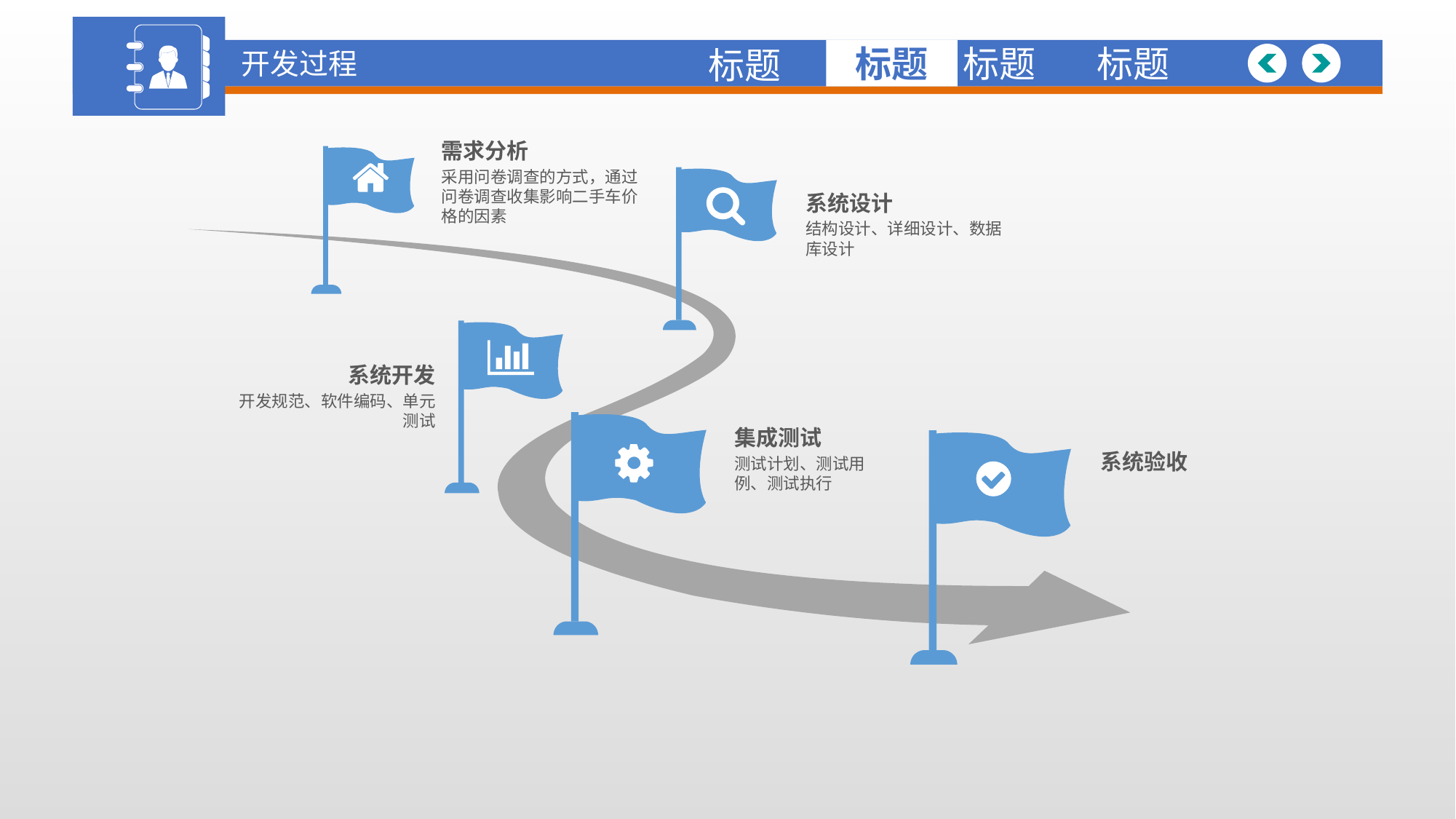

开发过程

标题
标题
标题
标题

需求分析
采用问卷调查的方式，通过问卷调查收集影响二手车价格的因素

系统设计
结构设计、详细设计、数据库设计

系统开发
开发规范、软件编码、单元测试

集成测试
测试计划、测试用例、测试执行

系统验收